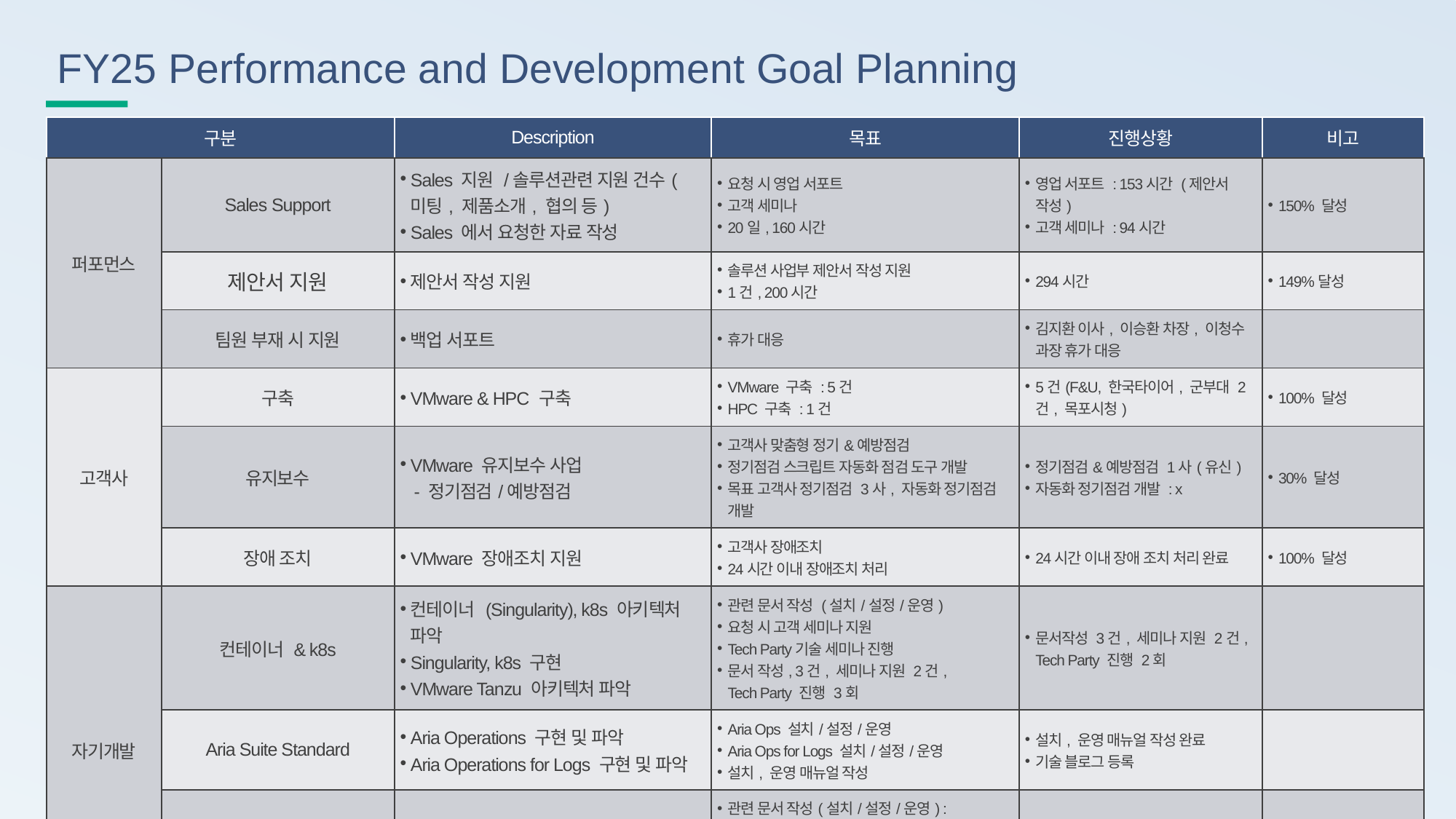

# FY25 Performance and Development Goal Planning
| 구분 |  | Description | 목표 | 진행상황 | 비고 |
| --- | --- | --- | --- | --- | --- |
| 퍼포먼스 | Sales Support | Sales 지원 /솔루션관련 지원 건수(미팅, 제품소개, 협의 등) Sales 에서 요청한 자료 작성 | 요청 시 영업 서포트 고객 세미나 20일, 160시간 | 영업 서포트 : 153시간 (제안서 작성) 고객 세미나 : 94시간 | 150% 달성 |
|  | 제안서 지원 | 제안서 작성 지원 | 솔루션 사업부 제안서 작성 지원 1건, 200시간 | 294시간 | 149%달성 |
|  | 팀원 부재 시 지원 | 백업 서포트 | 휴가 대응 | 김지환 이사, 이승환 차장, 이청수 과장 휴가 대응 |  |
| 고객사 | 구축 | VMware & HPC 구축 | VMware 구축 : 5건 HPC 구축 : 1건 | 5건(F&U, 한국타이어, 군부대 2건, 목포시청) | 100% 달성 |
|  | 유지보수 | VMware 유지보수 사업 - 정기점검/예방점검 | 고객사 맞춤형 정기&예방점검 정기점검 스크립트 자동화 점검 도구 개발 목표 고객사 정기점검 3사, 자동화 정기점검 개발 | 정기점검&예방점검 1사(유신) 자동화 정기점검 개발 : x | 30% 달성 |
|  | 장애 조치 | VMware 장애조치 지원 | 고객사 장애조치 24시간 이내 장애조치 처리 | 24시간 이내 장애 조치 처리 완료 | 100% 달성 |
| 자기개발 | 컨테이너 & k8s | 컨테이너 (Singularity), k8s 아키텍처 파악 Singularity, k8s 구현 VMware Tanzu 아키텍처 파악 | 관련 문서 작성 (설치/설정/운영) 요청 시 고객 세미나 지원 Tech Party기술 세미나 진행 문서 작성, 3건, 세미나 지원 2건, Tech Party 진행 3회 | 문서작성 3건, 세미나 지원 2건, Tech Party 진행 2회 |  |
|  | Aria Suite Standard | Aria Operations 구현 및 파악 Aria Operations for Logs 구현 및 파악 | Aria Ops 설치/설정/운영 Aria Ops for Logs 설치/설정/운영 설치, 운영 매뉴얼 작성 | 설치, 운영 매뉴얼 작성 완료 기술 블로그 등록 |  |
|  | Private Cloud (Proxmox) | Proxmox 아키텍처 파악 Proxmox 환경 구성 | 관련 문서 작성(설치/설정/운영) : 프라이빗클라우드 고객 설치 지원 내부 직원 교육지원 , 기술 세미나 진행 고객설치 1건, 내부 교육 1건, 기술 세미나 1건 | 설치 1건 진행 |  |